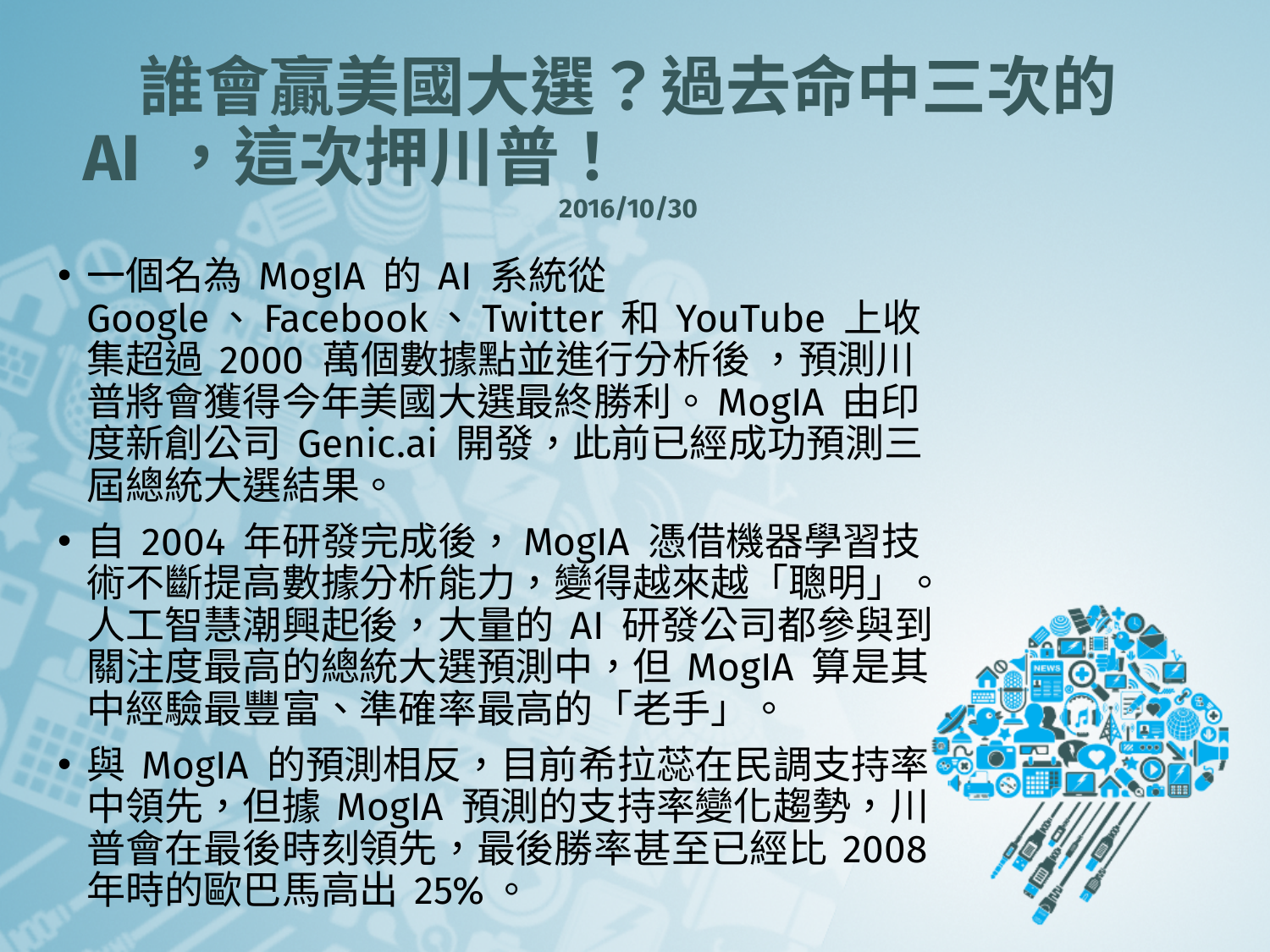

# 誰會贏美國大選？過去命中三次的 AI ，這次押川普！                                      2016/10/30
一個名為 MogIA 的 AI 系統從 Google、Facebook、Twitter 和 YouTube 上收集超過 2000 萬個數據點並進行分析後 ，預測川普將會獲得今年美國大選最終勝利。MogIA 由印度新創公司 Genic.ai 開發，此前已經成功預測三屆總統大選結果。
自 2004 年研發完成後，MogIA 憑借機器學習技術不斷提高數據分析能力，變得越來越「聰明」。人工智慧潮興起後，大量的 AI 研發公司都參與到關注度最高的總統大選預測中，但 MogIA 算是其中經驗最豐富、準確率最高的「老手」。
與 MogIA 的預測相反，目前希拉蕊在民調支持率中領先，但據 MogIA 預測的支持率變化趨勢，川普會在最後時刻領先，最後勝率甚至已經比 2008 年時的歐巴馬高出 25%。